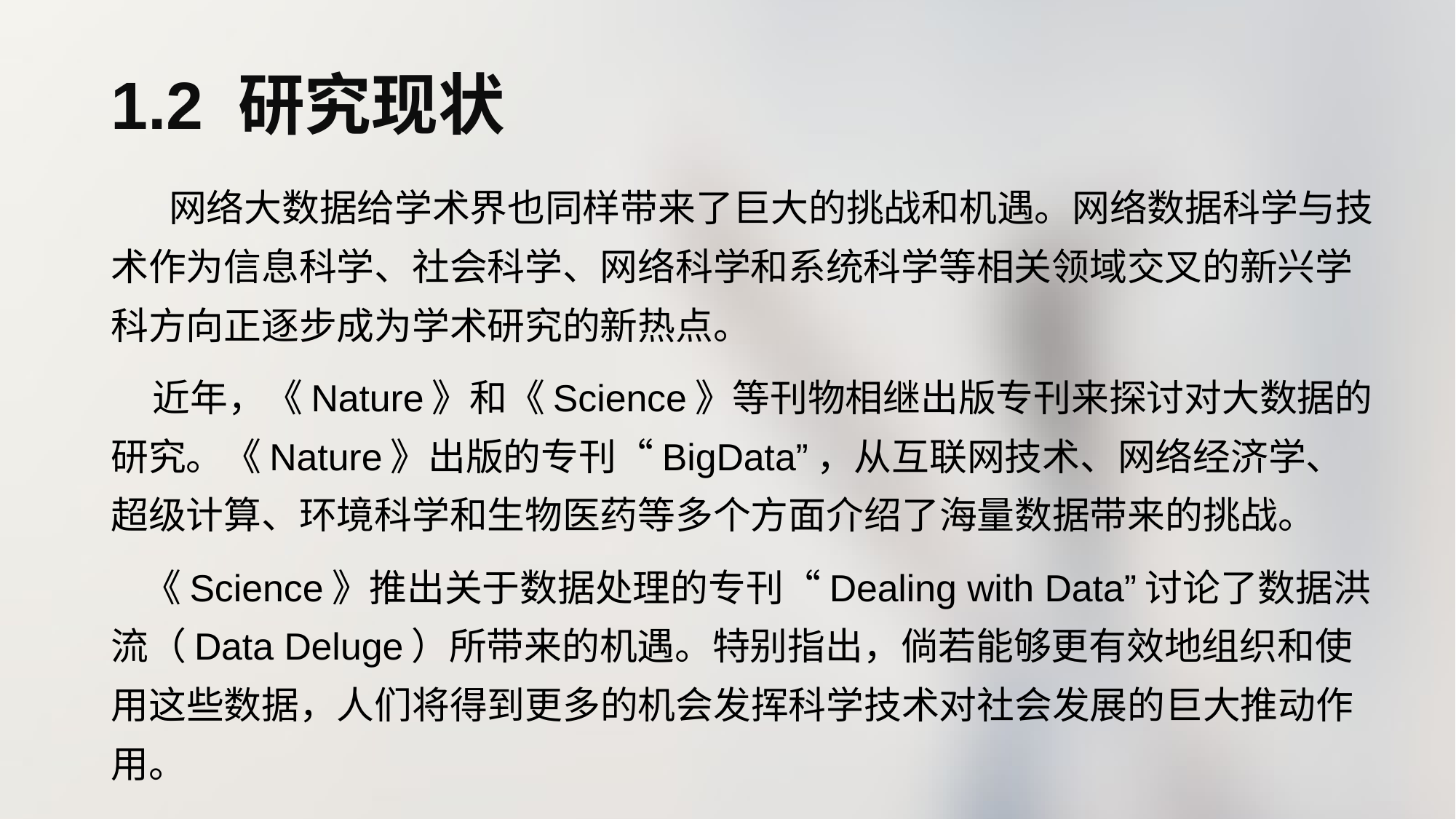

1.2 研究现状
       网络大数据给学术界也同样带来了巨大的挑战和机遇。网络数据科学与技术作为信息科学、社会科学、网络科学和系统科学等相关领域交叉的新兴学科方向正逐步成为学术研究的新热点。
    近年，《Nature》和《Science》等刊物相继出版专刊来探讨对大数据的研究。《Nature》出版的专刊“BigData”，从互联网技术、网络经济学、超级计算、环境科学和生物医药等多个方面介绍了海量数据带来的挑战。
   《Science》推出关于数据处理的专刊“Dealing with Data”讨论了数据洪流（Data Deluge）所带来的机遇。特别指出，倘若能够更有效地组织和使用这些数据，人们将得到更多的机会发挥科学技术对社会发展的巨大推动作用。